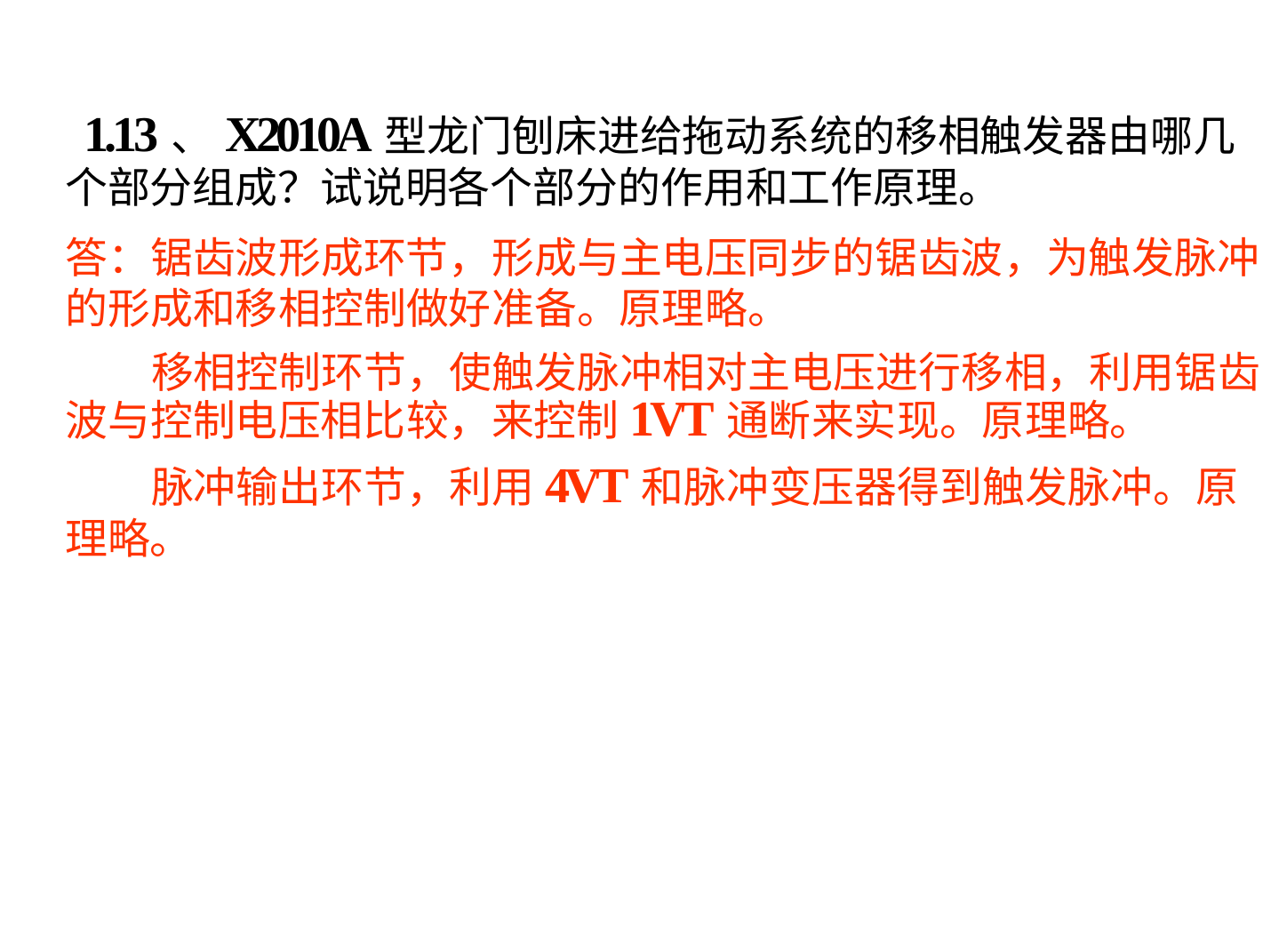

# 1.13、X2010A型龙门刨床进给拖动系统的移相触发器由哪几个部分组成？试说明各个部分的作用和工作原理。
答：锯齿波形成环节，形成与主电压同步的锯齿波，为触发脉冲的形成和移相控制做好准备。原理略。
移相控制环节，使触发脉冲相对主电压进行移相，利用锯齿波与控制电压相比较，来控制1VT通断来实现。原理略。
脉冲输出环节，利用4VT和脉冲变压器得到触发脉冲。原理略。